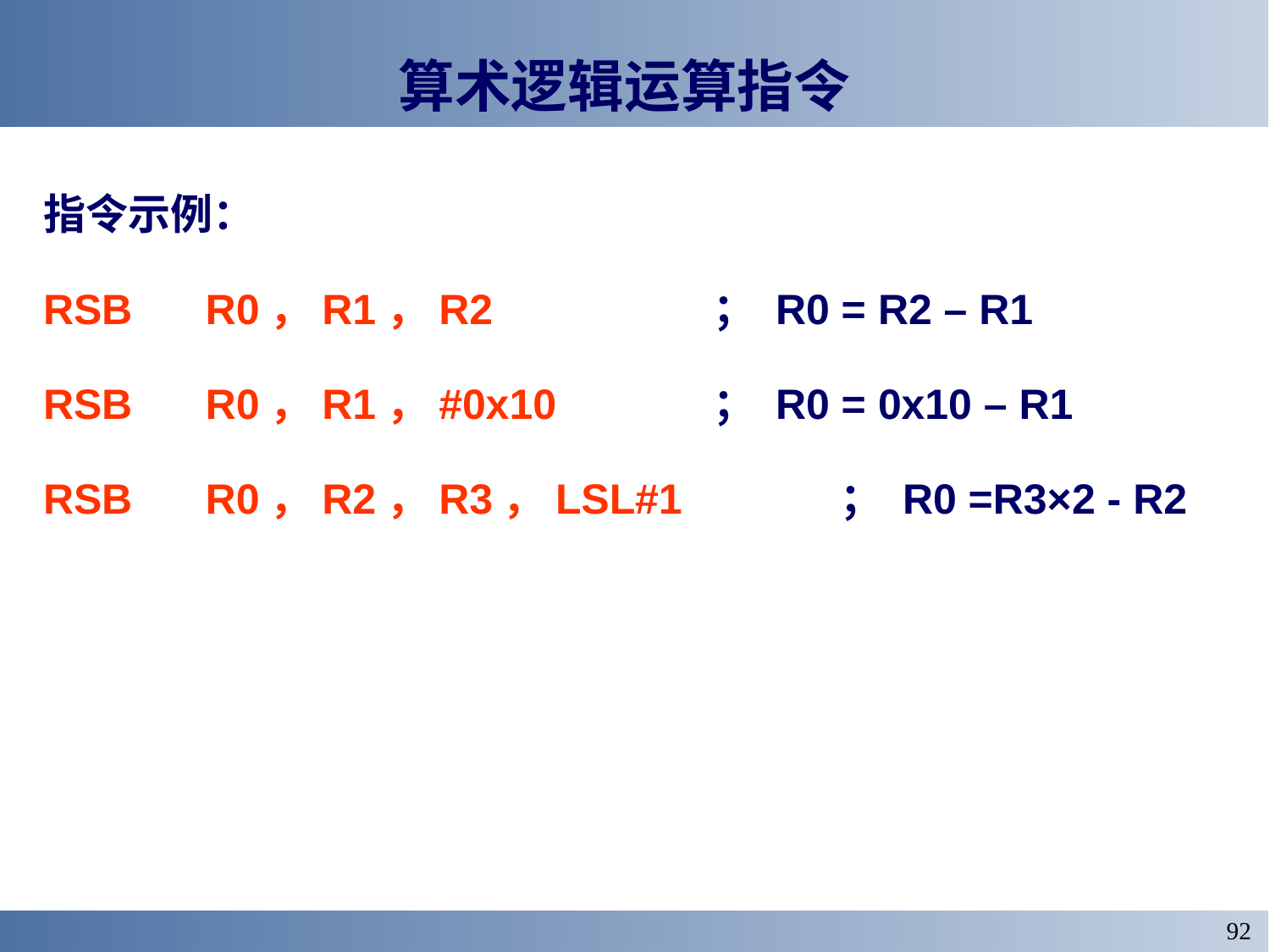

# 算术逻辑运算指令
指令示例：
RSB 	R0，R1，R2                 	； R0 = R2 – R1
RSB 	R0，R1，#0x10          	； R0 = 0x10 – R1
RSB 	R0，R2，R3，LSL#1     	； R0 =R3×2 - R2